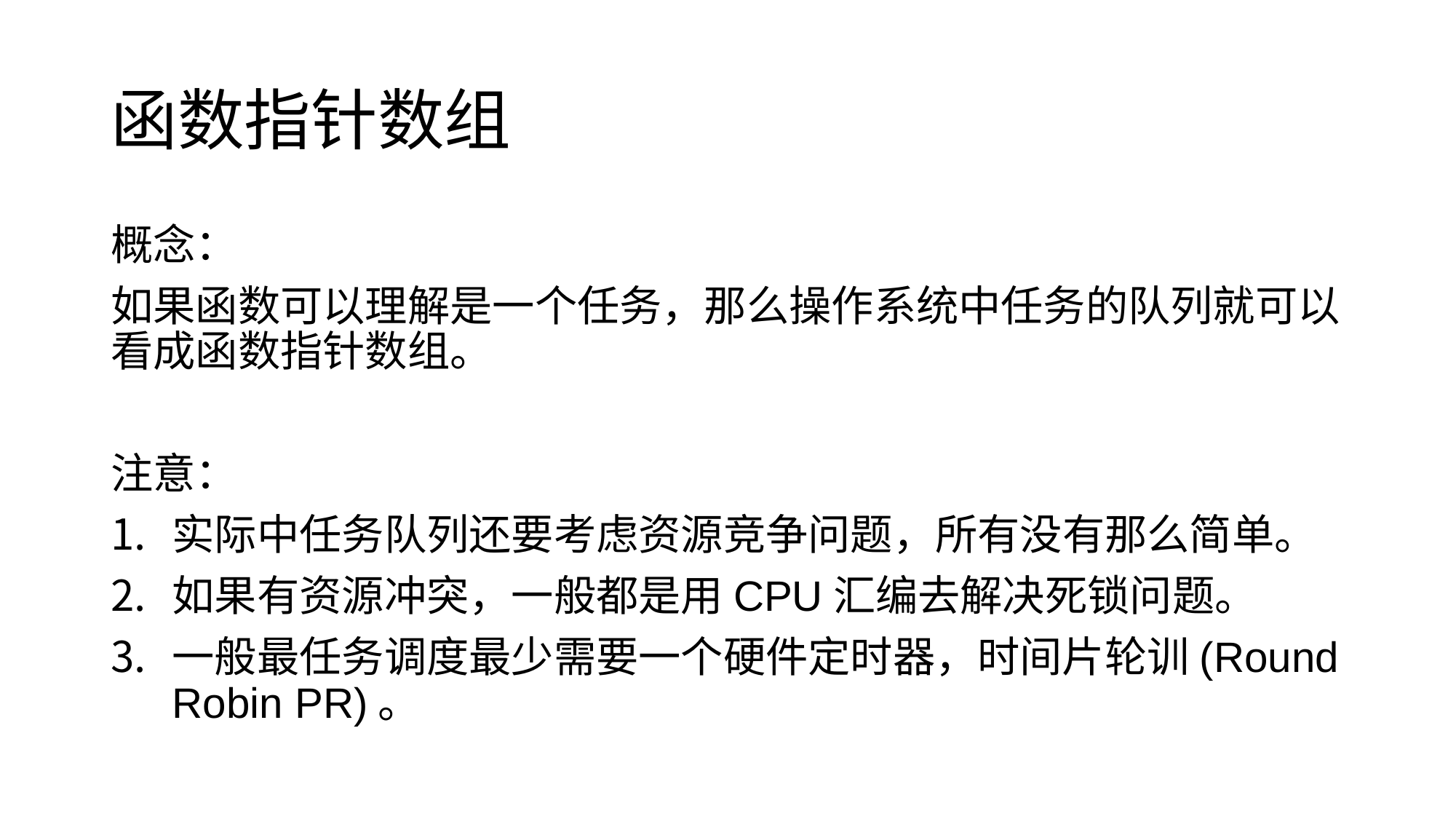

# 函数指针数组
概念：
如果函数可以理解是一个任务，那么操作系统中任务的队列就可以看成函数指针数组。

注意：
实际中任务队列还要考虑资源竞争问题，所有没有那么简单。
如果有资源冲突，一般都是用CPU汇编去解决死锁问题。
一般最任务调度最少需要一个硬件定时器，时间片轮训(Round Robin PR)。